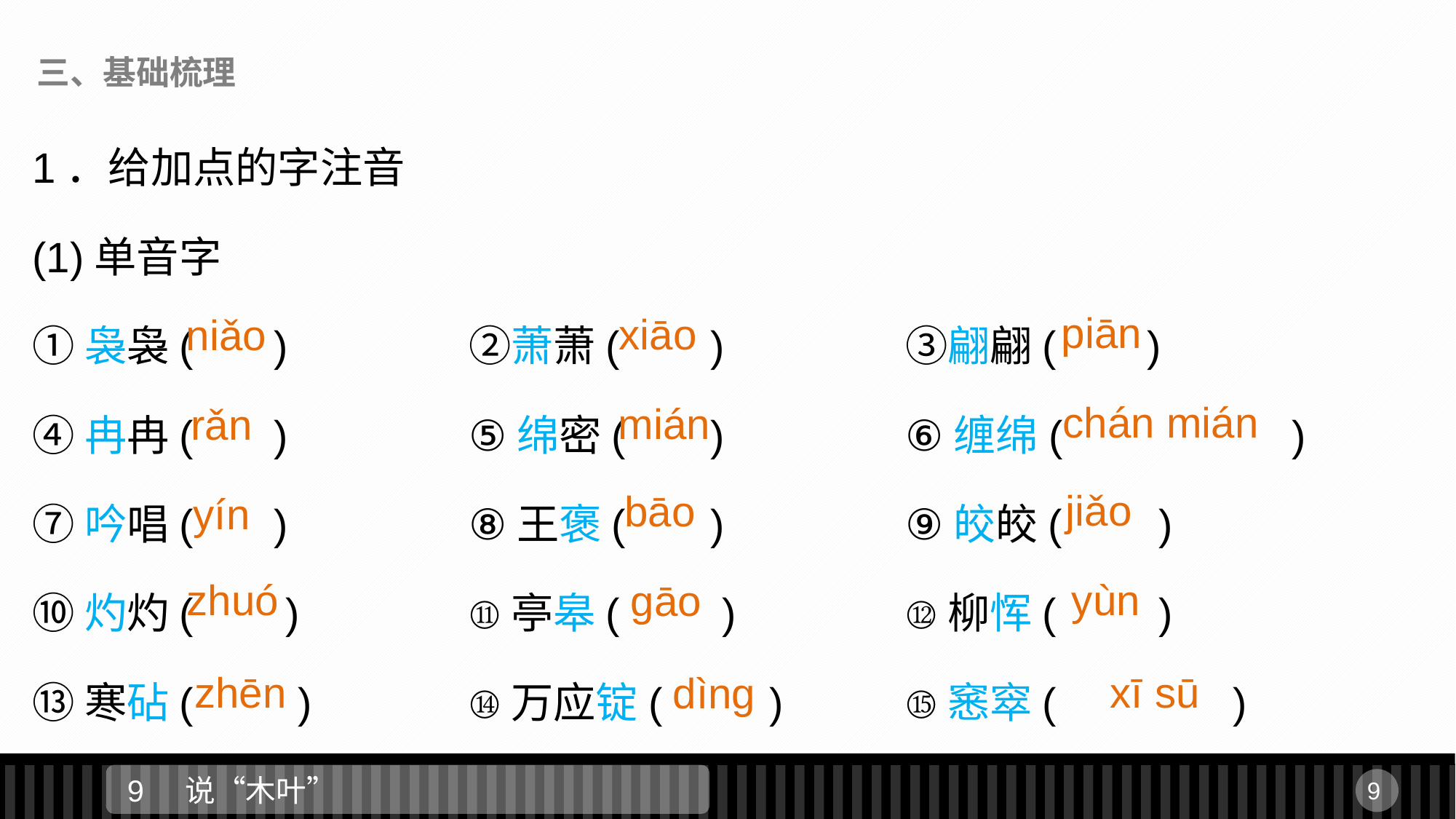

三、基础梳理
1．给加点的字注音
(1)单音字
①袅袅(	  )　　	②萧萧(	  )　　	③翩翩(	  )
④冉冉(	  )  		⑤绵密(	  )  		⑥缠绵(		     )
⑦吟唱(	  )  		⑧王褒(	  )  		⑨皎皎(	   )
⑩灼灼(	   )  		⑪亭皋(	   )  		⑫柳恽(	   )
⑬寒砧(	    )  		⑭万应锭(	       )  	⑮窸窣(		)
piān
xiāo
niǎo
chán mián
mián
rǎn
jiǎo
bāo
yín
yùn
zhuó
ɡāo
xī sū
zhēn
dìnɡ